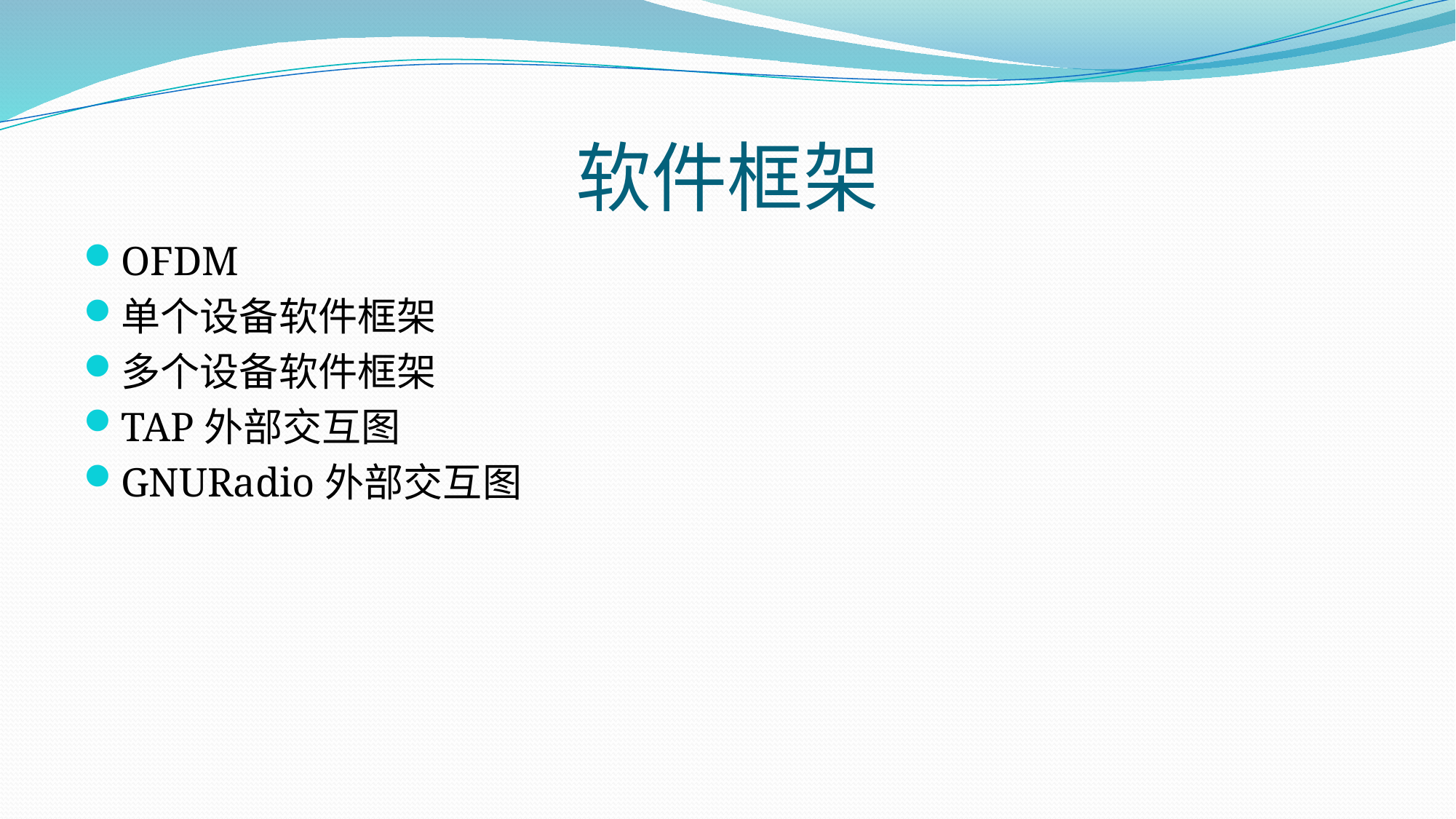

# 软件框架
OFDM
单个设备软件框架
多个设备软件框架
TAP外部交互图
GNURadio外部交互图